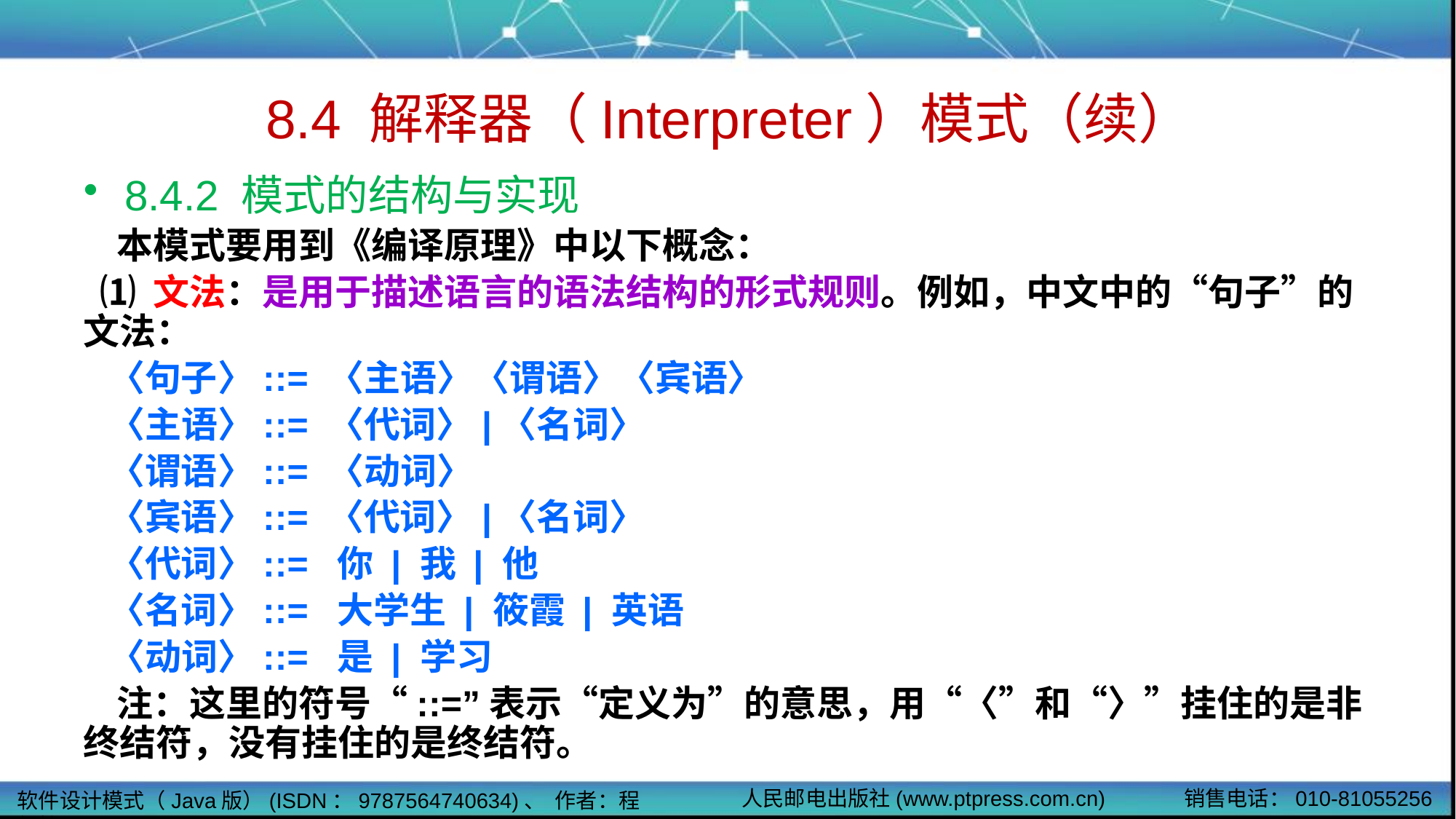

# 8.4 解释器（Interpreter）模式（续）
8.4.2 模式的结构与实现
   本模式要用到《编译原理》中以下概念：
  ⑴ 文法：是用于描述语言的语法结构的形式规则。例如，中文中的“句子”的文法：
  〈句子〉::= 〈主语〉〈谓语〉〈宾语〉
  〈主语〉::= 〈代词〉|〈名词〉
  〈谓语〉::= 〈动词〉
  〈宾语〉::= 〈代词〉|〈名词〉
  〈代词〉::=  你 | 我 | 他
  〈名词〉::=  大学生 | 筱霞 | 英语
  〈动词〉::=  是 | 学习
   注：这里的符号“::=”表示“定义为”的意思，用“〈”和“〉”挂住的是非终结符，没有挂住的是终结符。
人民邮电出版社(www.ptpress.com.cn)
销售电话：010-81055256
软件设计模式（Java版）(ISDN：9787564740634)、  作者：程细柱